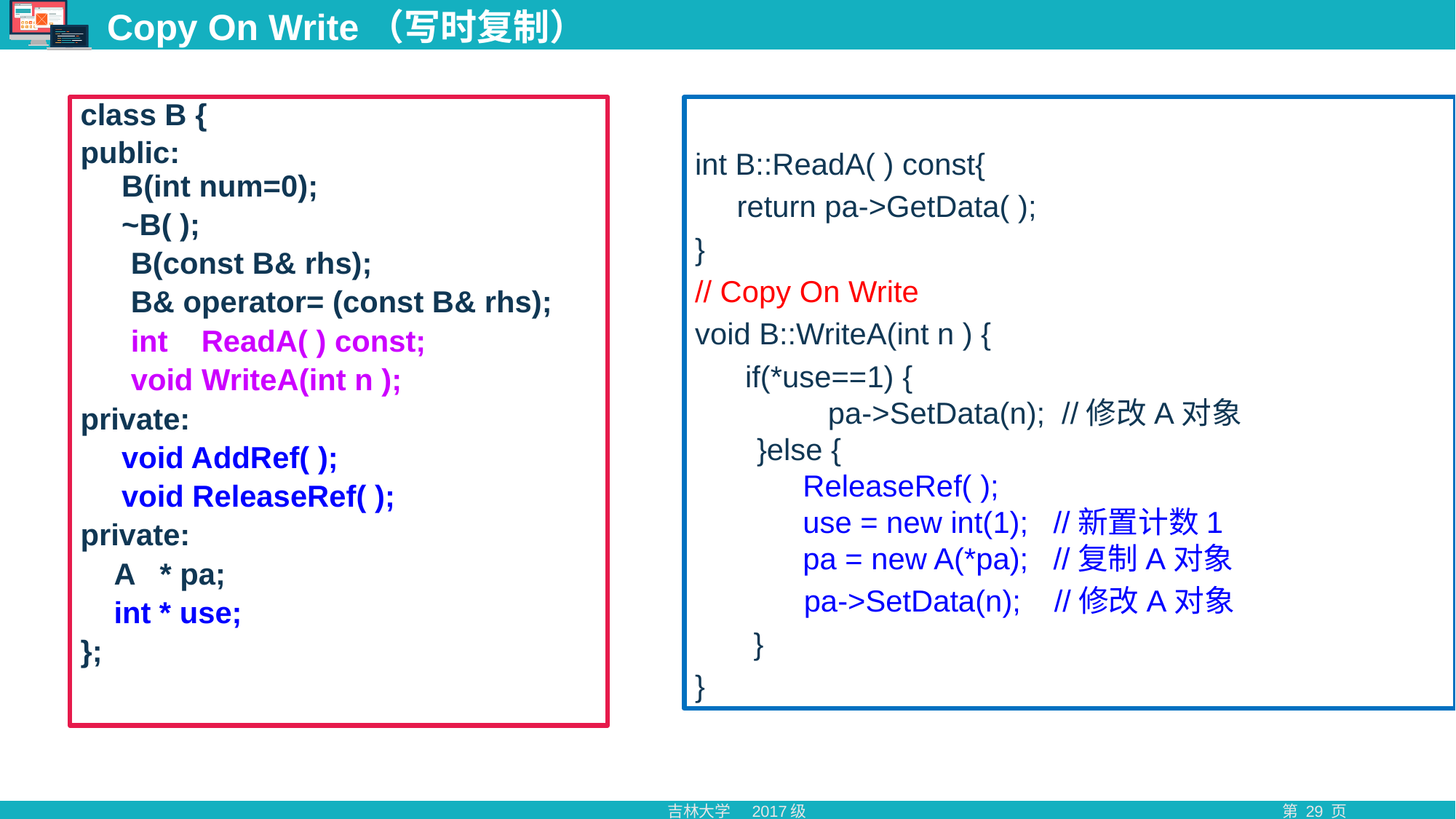

# Copy On Write（写时复制）
class B {
public:
B(int num=0);
	~B( );
      B(const B& rhs);
      B& operator= (const B& rhs);
      int    ReadA( ) const;
      void WriteA(int n );
private:
    	void AddRef( );
    	void ReleaseRef( );
private:
    A   * pa;
    int * use;
};

int B::ReadA( ) const{
     return pa->GetData( );
}
// Copy On Write
void B::WriteA(int n ) {
      if(*use==1) {
           pa->SetData(n);  //修改A对象
  }else {
        ReleaseRef( );
        use = new int(1);   //新置计数1
        pa = new A(*pa);   //复制A对象
             pa->SetData(n);    //修改A对象
       }
}